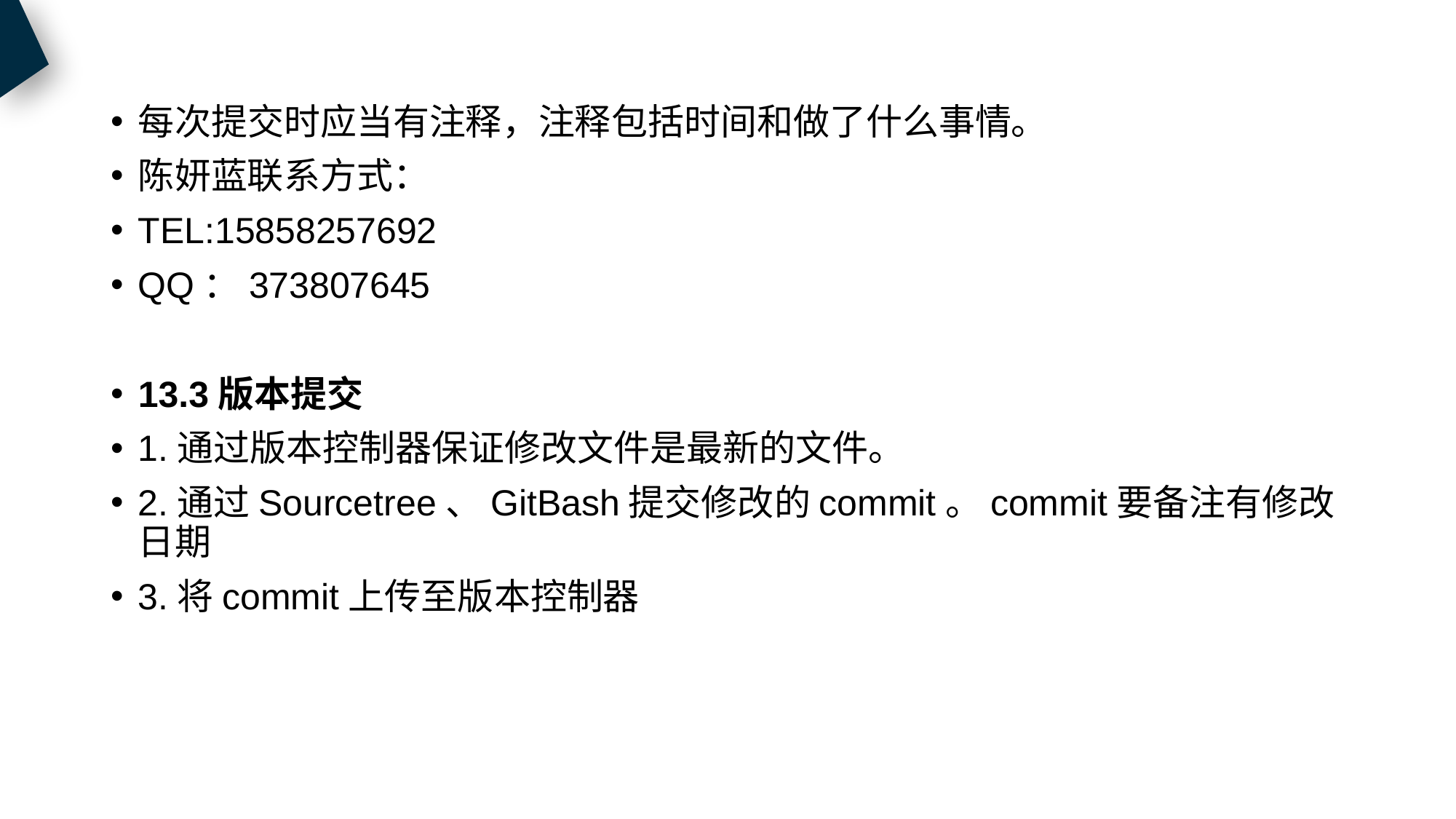

每次提交时应当有注释，注释包括时间和做了什么事情。
陈妍蓝联系方式：
TEL:15858257692
QQ：373807645

13.3版本提交
1.通过版本控制器保证修改文件是最新的文件。
2.通过Sourcetree、GitBash提交修改的commit。commit要备注有修改日期
3.将commit上传至版本控制器